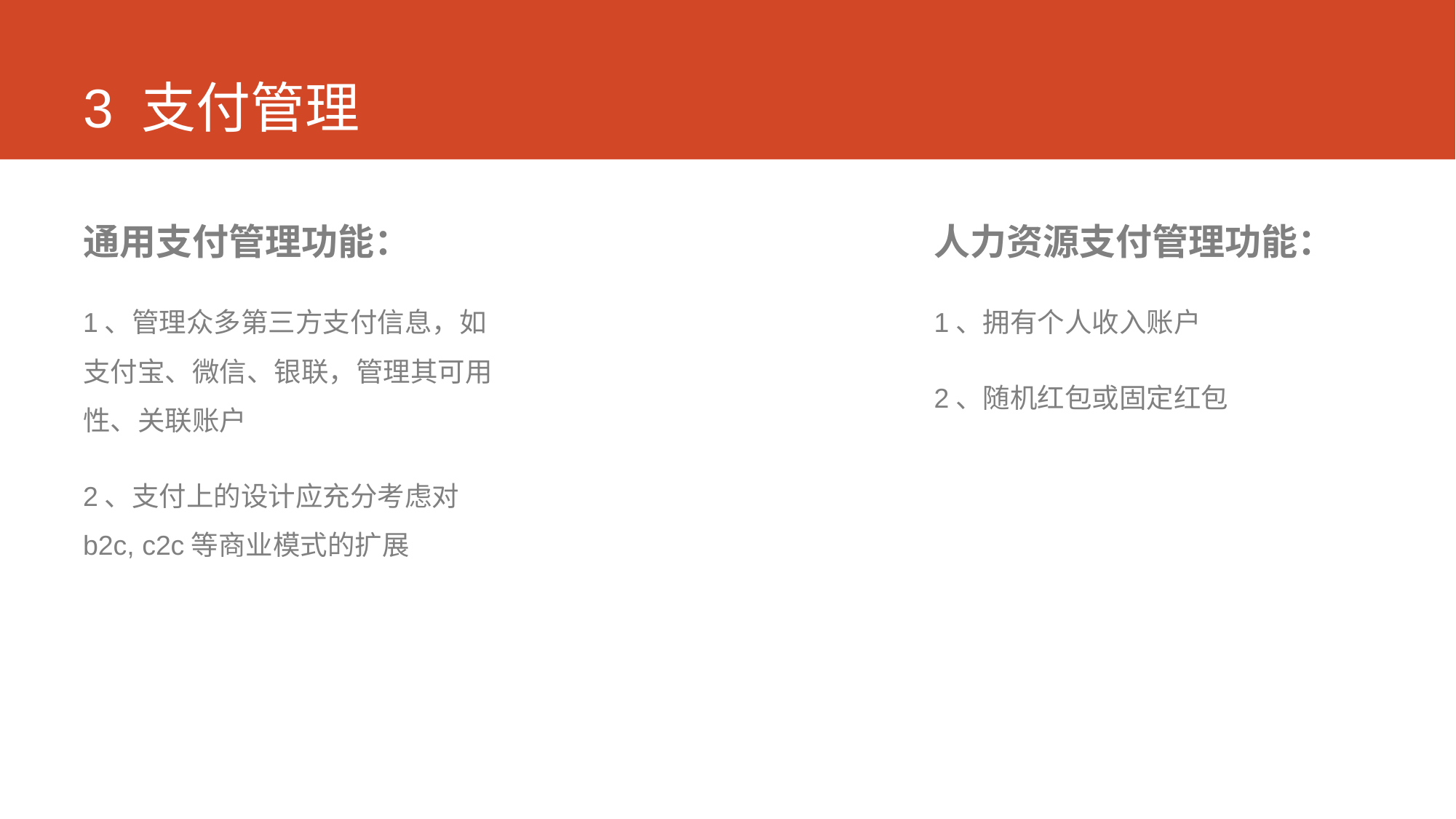

# 3 支付管理
通用支付管理功能：
1、管理众多第三方支付信息，如支付宝、微信、银联，管理其可用性、关联账户
2、支付上的设计应充分考虑对b2c, c2c等商业模式的扩展

人力资源支付管理功能：
1、拥有个人收入账户
2、随机红包或固定红包